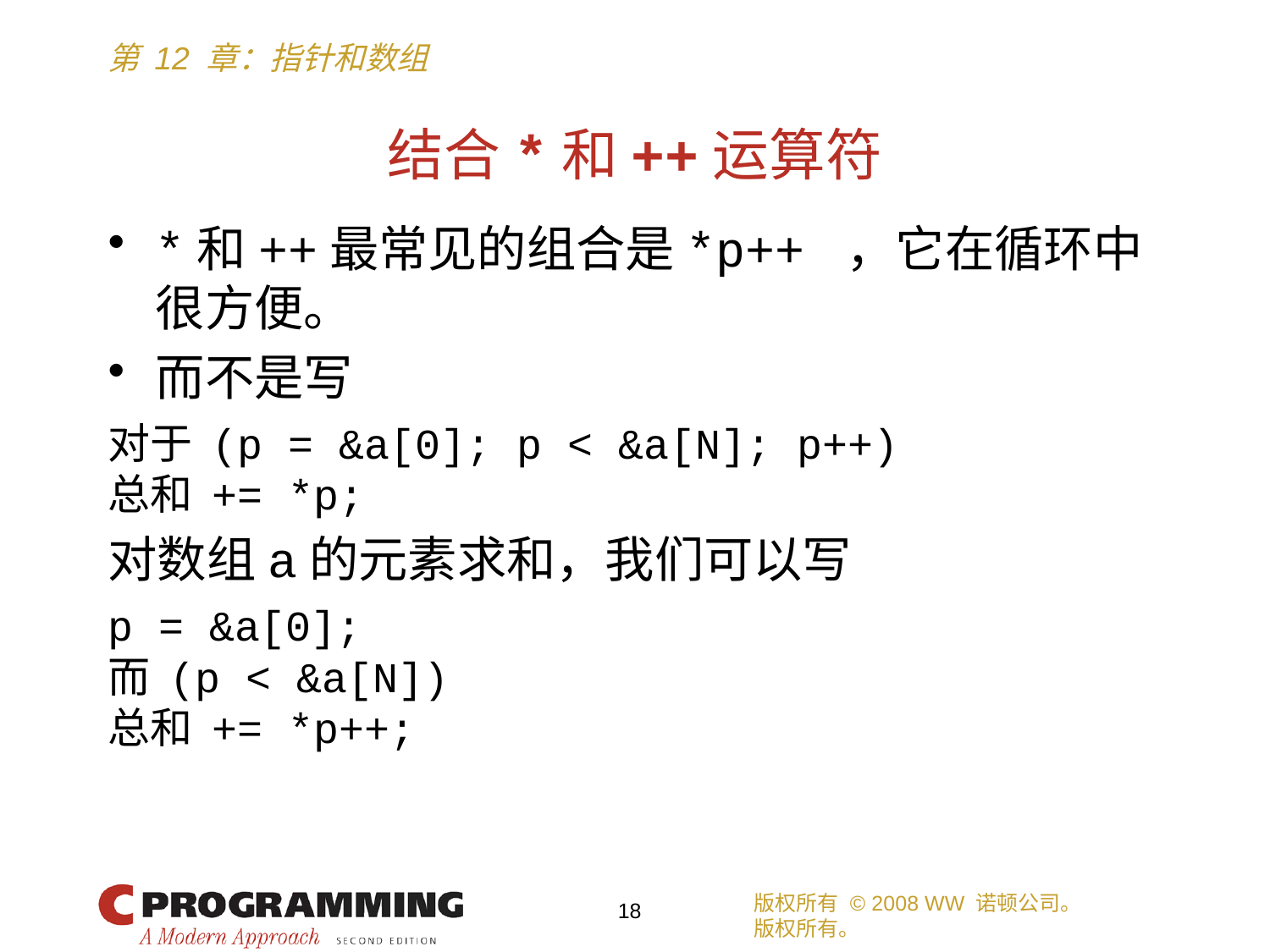

# 结合*和++运算符
*和++最常见的组合是*p++ ，它在循环中很方便。
而不是写
对于 (p = &a[0]; p < &a[N]; p++)
总和 += *p;
对数组a的元素求和，我们可以写
p = &a[0];
而 (p < &a[N])
总和 += *p++;
版权所有 © 2008 WW 诺顿公司。
版权所有。
18